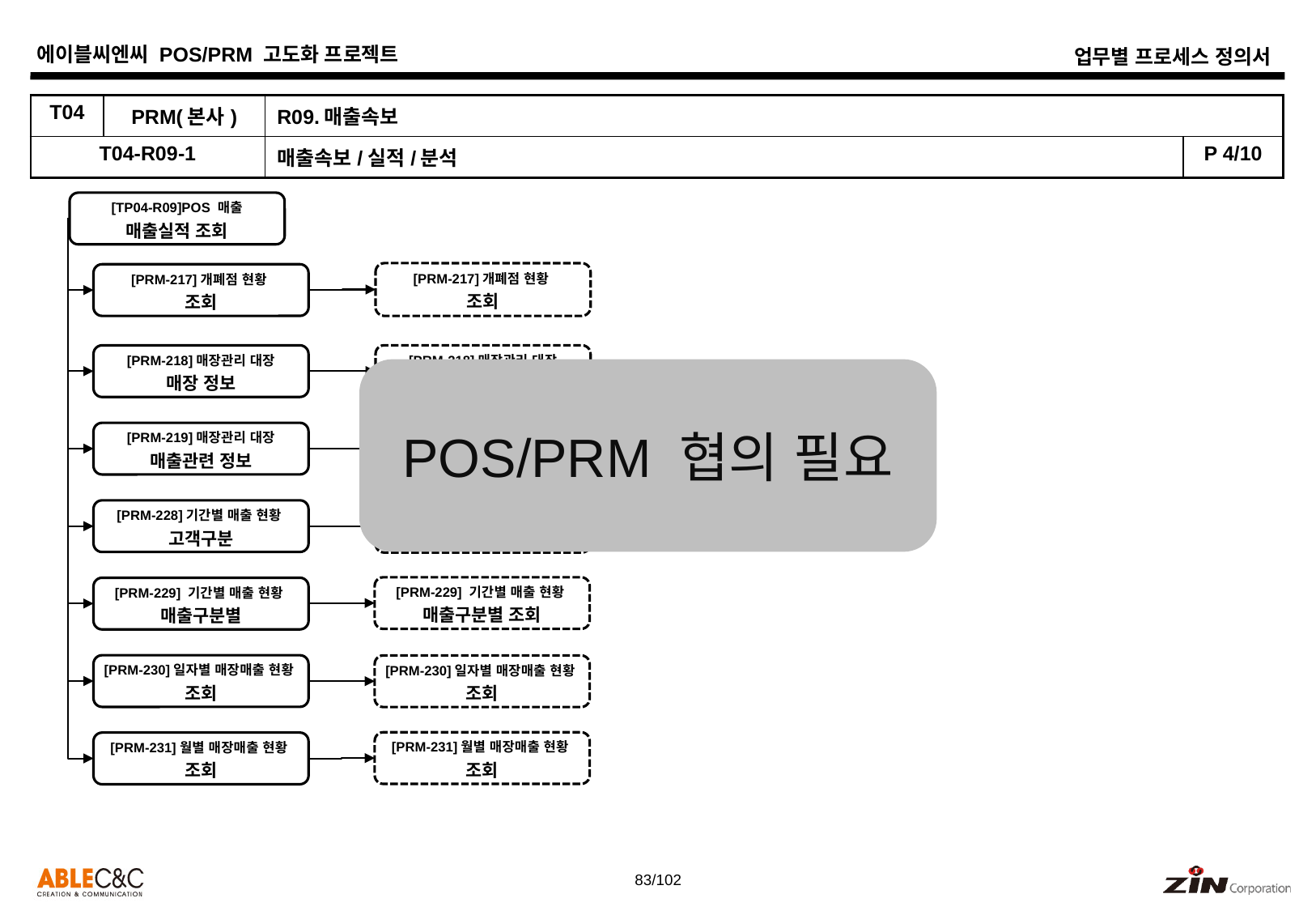

| T04 | PRM(본사) | R09.매출속보 |  |
| --- | --- | --- | --- |
| T04-R09-1 |  | 매출속보/실적/분석 | P 4/10 |
[TP04-R09]POS 매출
매출실적 조회
[PRM-217]개폐점 현황
조회
[PRM-217]개폐점 현황
조회
[PRM-218]매장관리 대장
매장 정보
[PRM-218]매장관리 대장
매장 정보 조회
POS/PRM 협의 필요
[PRM-219]매장관리 대장
매출관련 정보 조회
[PRM-219]매장관리 대장
매출관련 정보
[PRM-228]기간별 매출 현황
고객구분
[PRM-228]기간별 매출 현황
고객구분 조회
[PRM-229] 기간별 매출 현황
매출구분별 조회
[PRM-229] 기간별 매출 현황
매출구분별
[PRM-230]일자별 매장매출 현황
조회
[PRM-230]일자별 매장매출 현황
조회
[PRM-231]월별 매장매출 현황
조회
[PRM-231]월별 매장매출 현황
조회